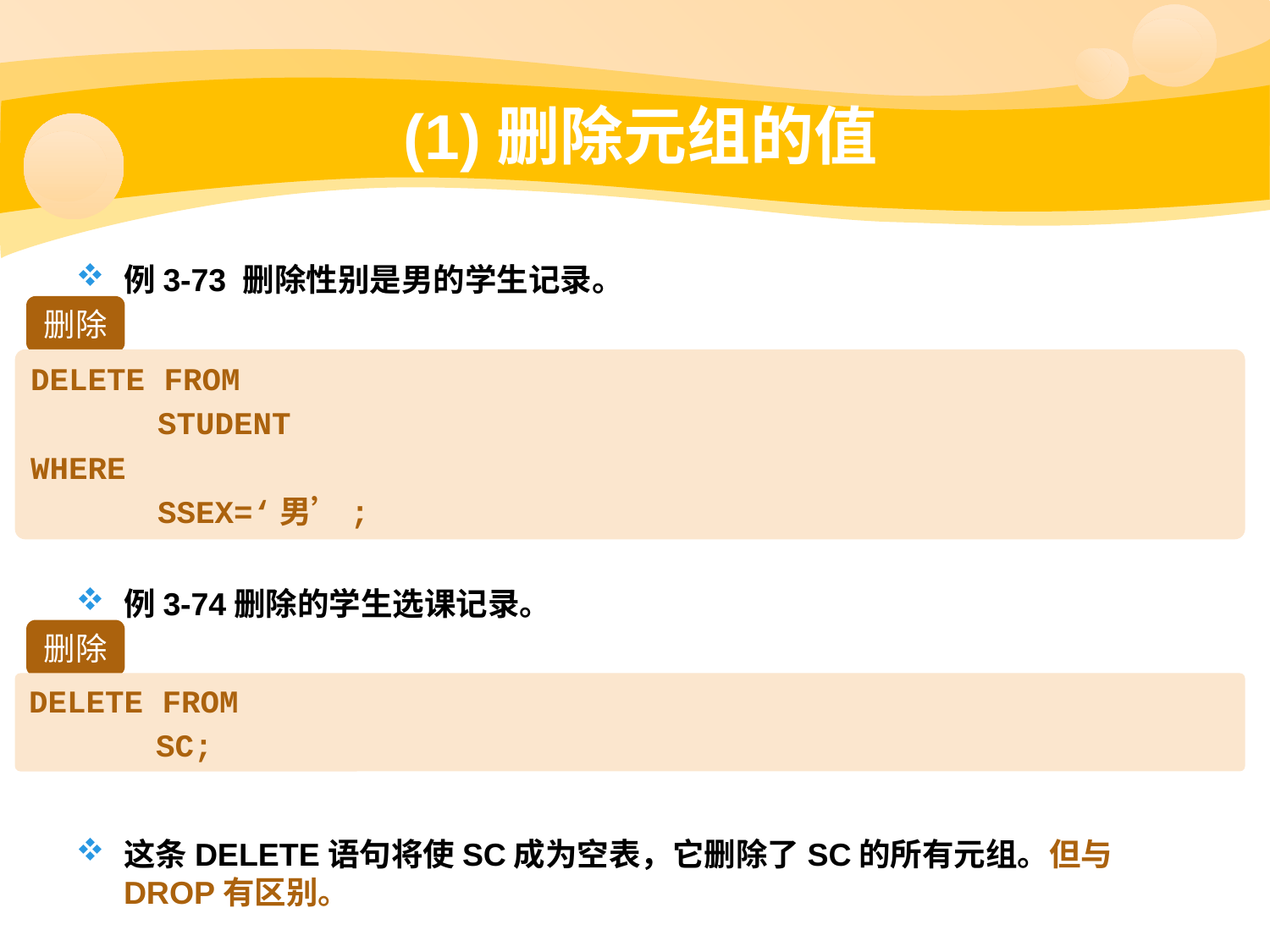

# (1)删除元组的值
例3-73 删除性别是男的学生记录。

上面的SQL语句删除了Student表中的一些记录。

例3-74删除的学生选课记录。

这条DELETE语句将使SC成为空表，它删除了SC的所有元组。但与DROP有区别。
删除
DELETE FROM
	STUDENT
WHERE
	SSEX=‘男’;
删除
DELETE FROM
	SC;